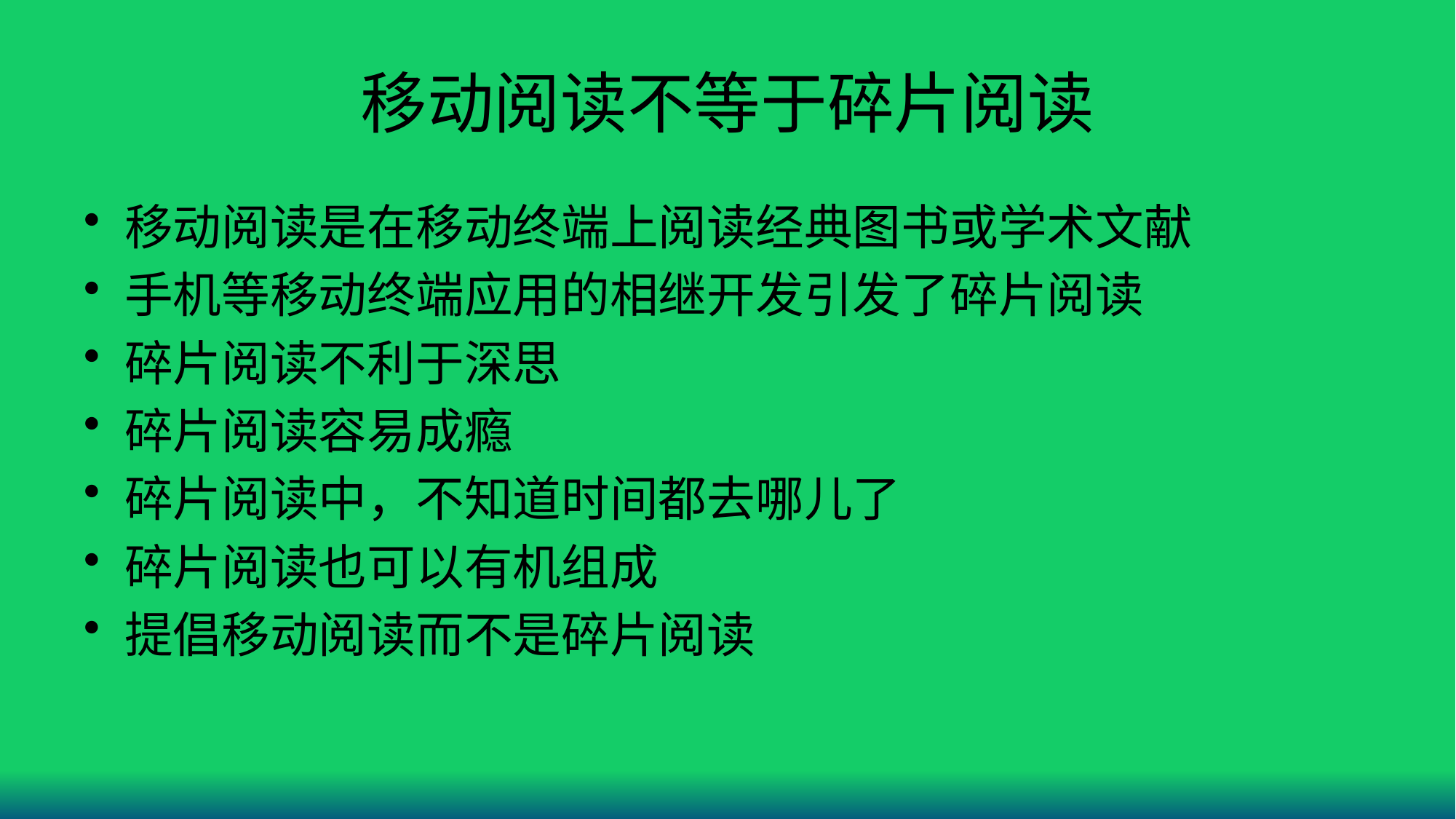

# 移动阅读不等于碎片阅读
移动阅读是在移动终端上阅读经典图书或学术文献
手机等移动终端应用的相继开发引发了碎片阅读
碎片阅读不利于深思
碎片阅读容易成瘾
碎片阅读中，不知道时间都去哪儿了
碎片阅读也可以有机组成
提倡移动阅读而不是碎片阅读